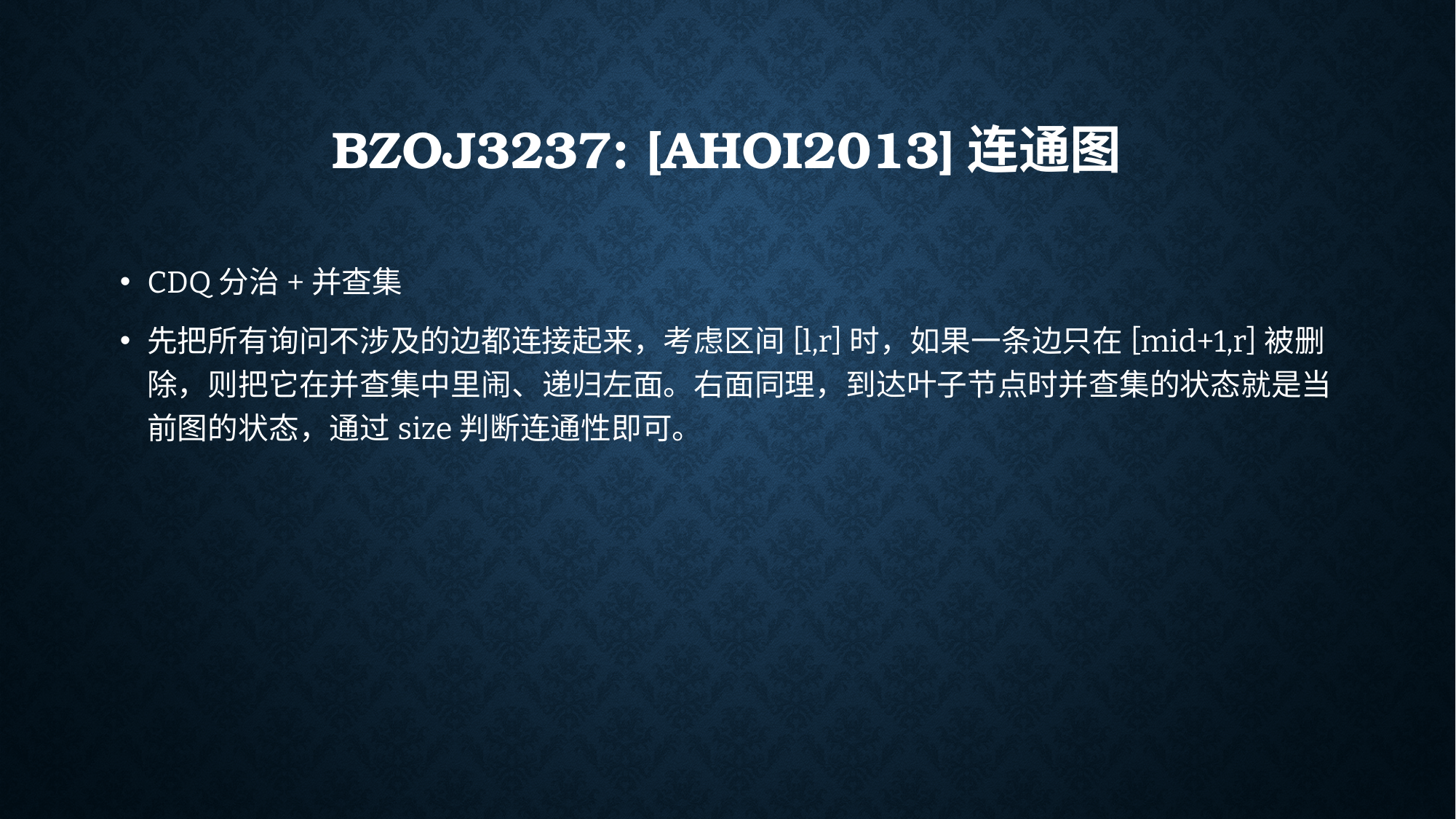

# BZOJ3237: [Ahoi2013]连通图
CDQ分治+并查集
先把所有询问不涉及的边都连接起来，考虑区间[l,r]时，如果一条边只在[mid+1,r]被删除，则把它在并查集中里闹、递归左面。右面同理，到达叶子节点时并查集的状态就是当前图的状态，通过size判断连通性即可。